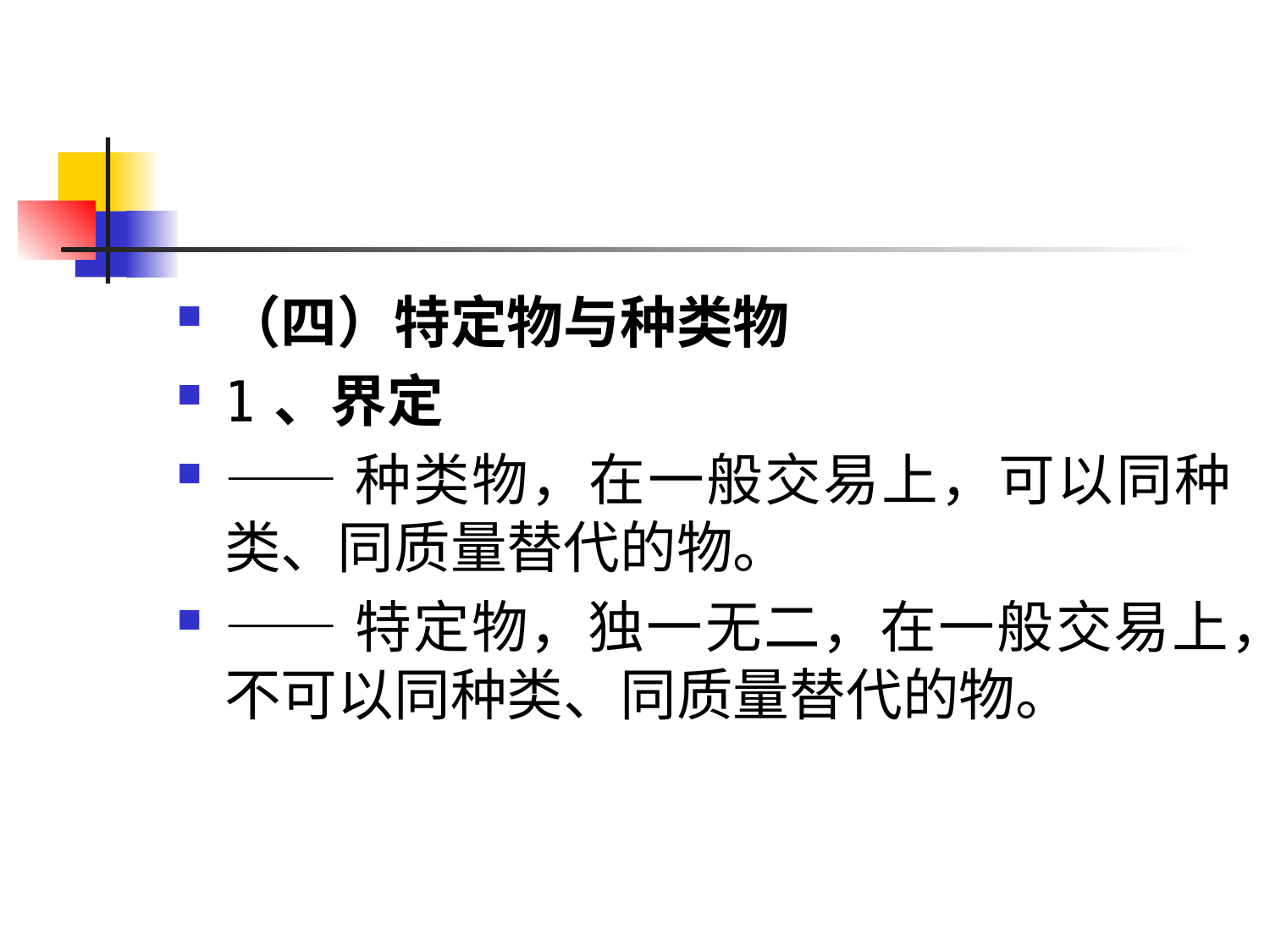

#
（四）特定物与种类物
1、界定
——种类物，在一般交易上，可以同种类、同质量替代的物。
——特定物，独一无二，在一般交易上，不可以同种类、同质量替代的物。